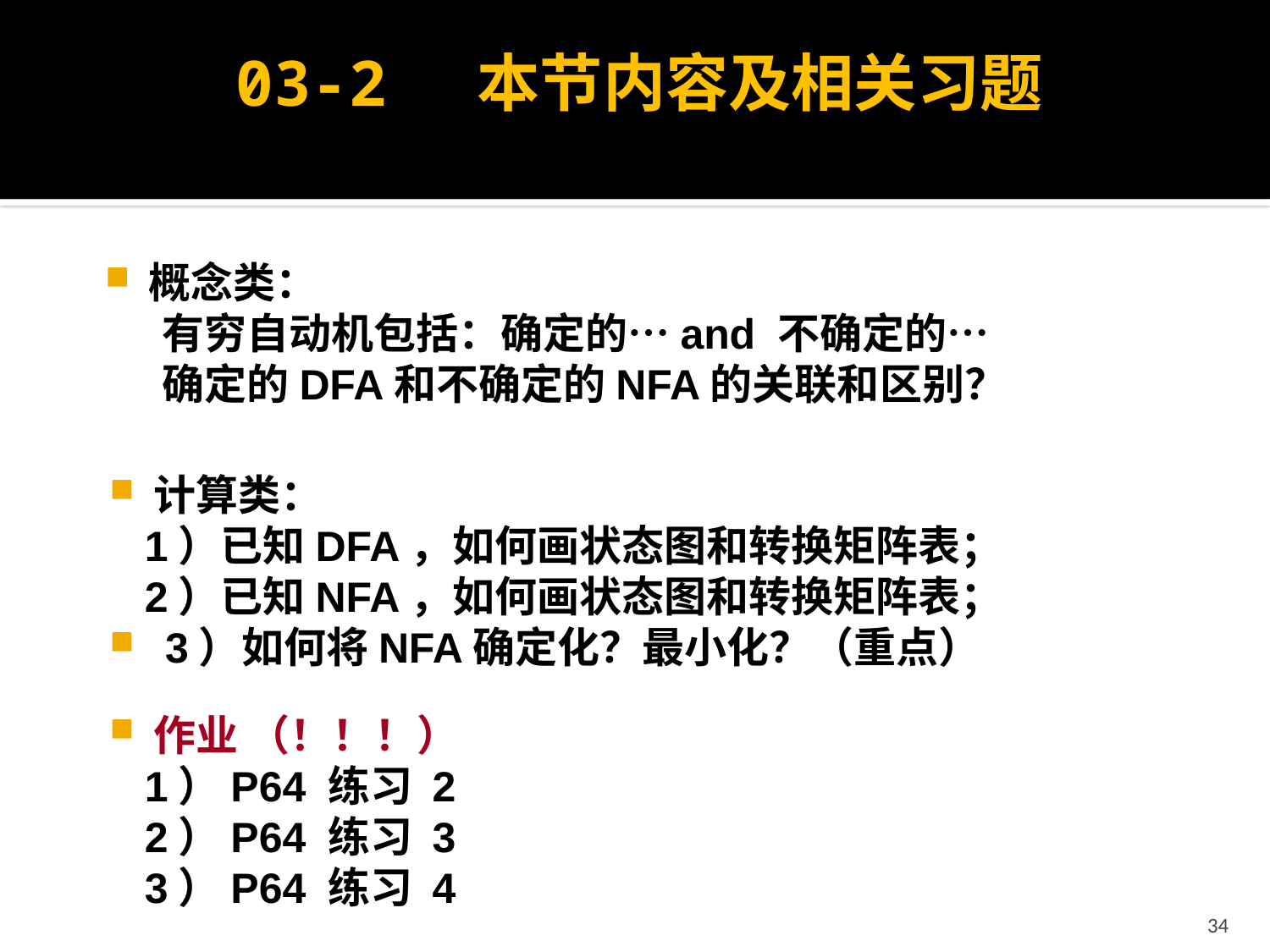

# 03-2  本节内容及相关习题
概念类：
     有穷自动机包括：确定的…and 不确定的…
     确定的DFA和不确定的NFA的关联和区别？
计算类：
   1）已知DFA，如何画状态图和转换矩阵表；
   2）已知NFA，如何画状态图和转换矩阵表；
 3）如何将NFA确定化？最小化？（重点）
作业 （！！！）
   1）P64 练习 2
   2）P64 练习 3
   3）P64 练习 4
34